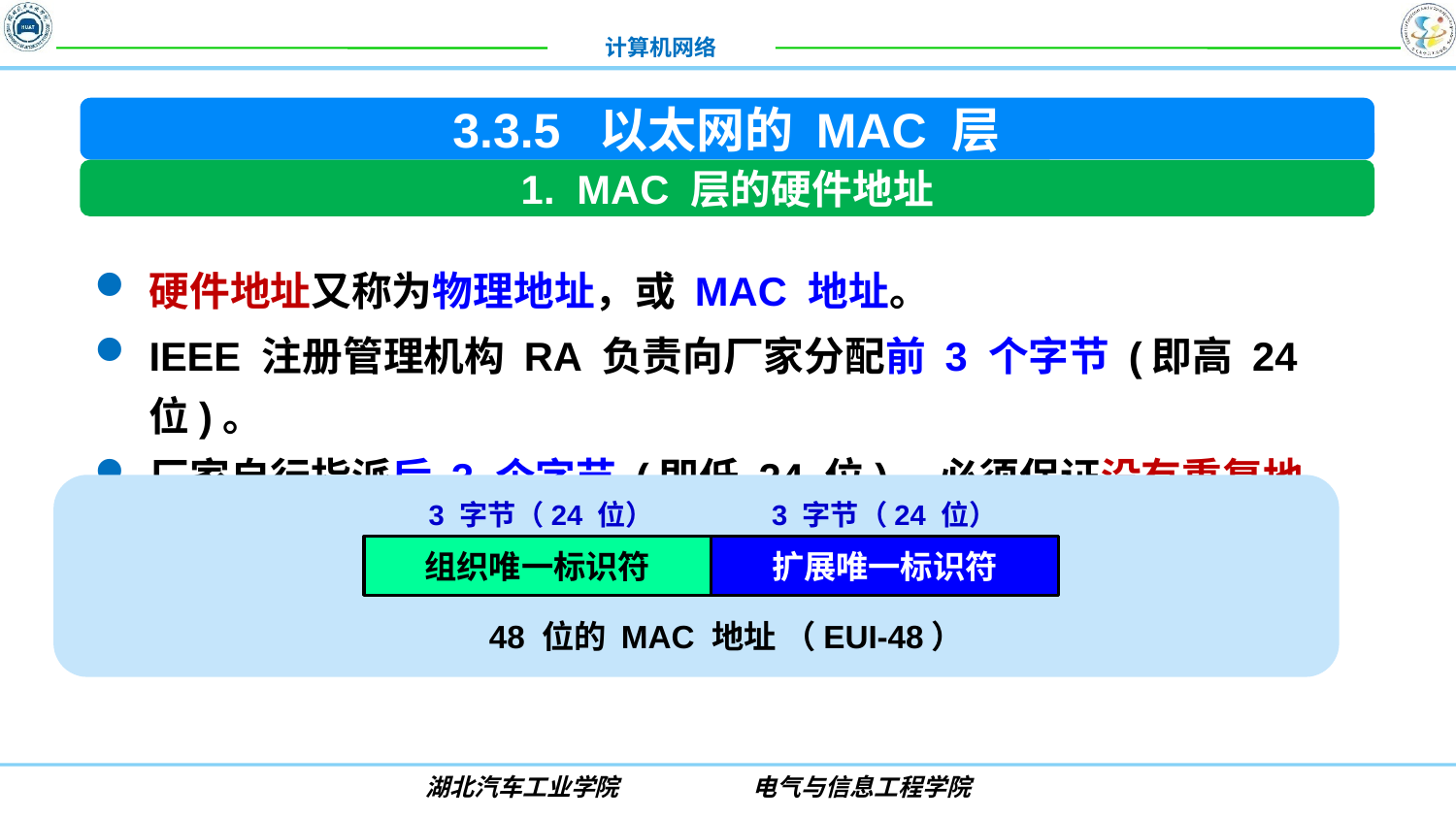

3.3.5  以太网的 MAC 层

1.  MAC 层的硬件地址

硬件地址又称为物理地址，或 MAC 地址。

IEEE 注册管理机构 RA 负责向厂家分配前 3 个字节 (即高 24 位)。
厂家自行指派后 3 个字节 (即低 24 位)，必须保证没有重复地址。

3 字节（24 位）
3 字节（24 位）
组织唯一标识符
扩展唯一标识符
48 位的 MAC 地址 （EUI-48）